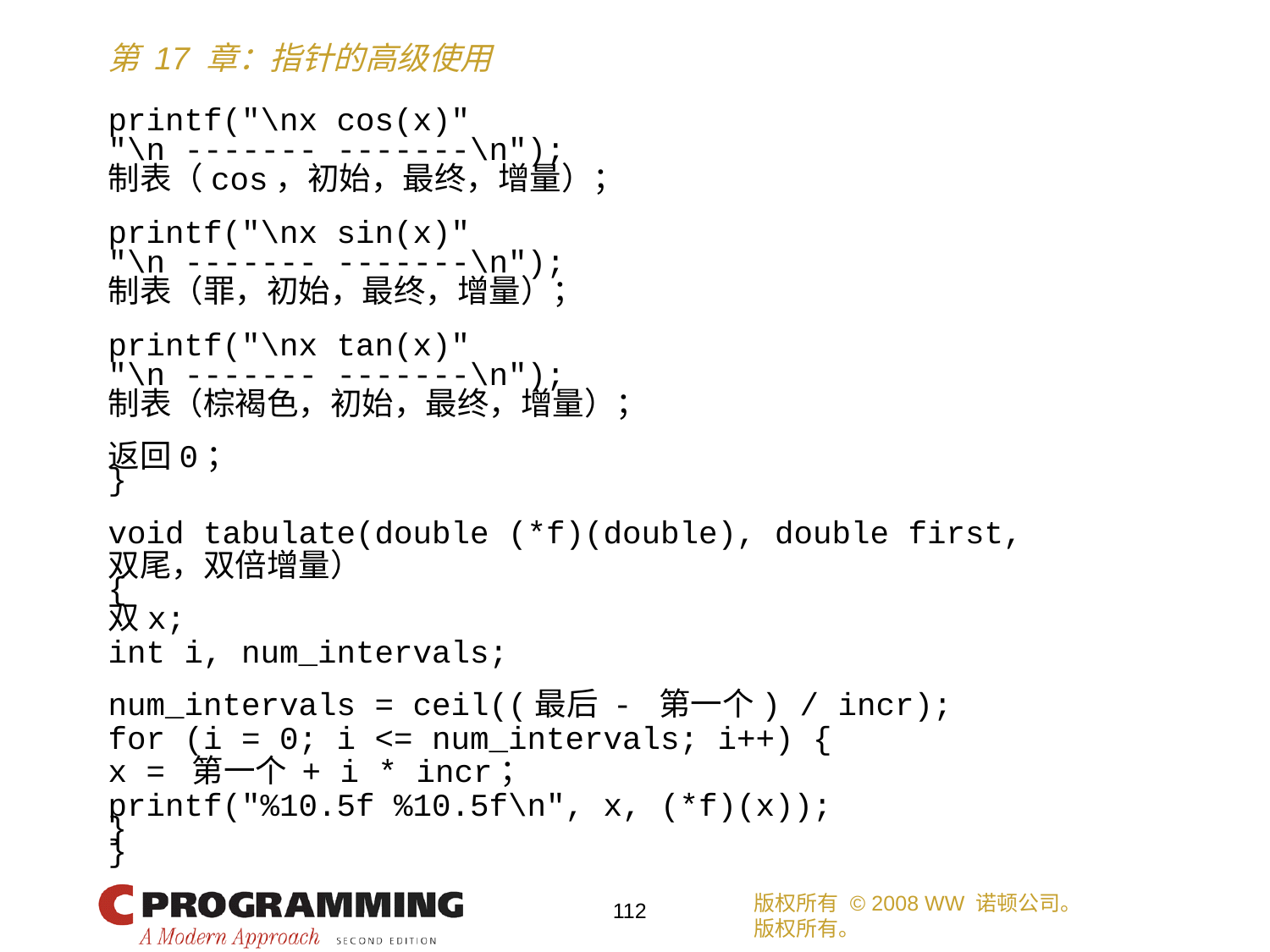

printf("\nx cos(x)"
"\n ------- -------\n");
制表（cos，初始，最终，增量）；

printf("\nx sin(x)"
"\n ------- -------\n");
制表（罪，初始，最终，增量）；

printf("\nx tan(x)"
"\n ------- -------\n");
制表（棕褐色，初始，最终，增量）；

返回0；
}

void tabulate(double (*f)(double), double first,
双尾，双倍增量）
{
双x;
int i, num_intervals;

num_intervals = ceil((最后 - 第一个) / incr);
for (i = 0; i <= num_intervals; i++) {
x = 第一个 + i * incr；
printf("%10.5f %10.5f\n", x, (*f)(x));
}
}
版权所有 © 2008 WW 诺顿公司。
版权所有。
112